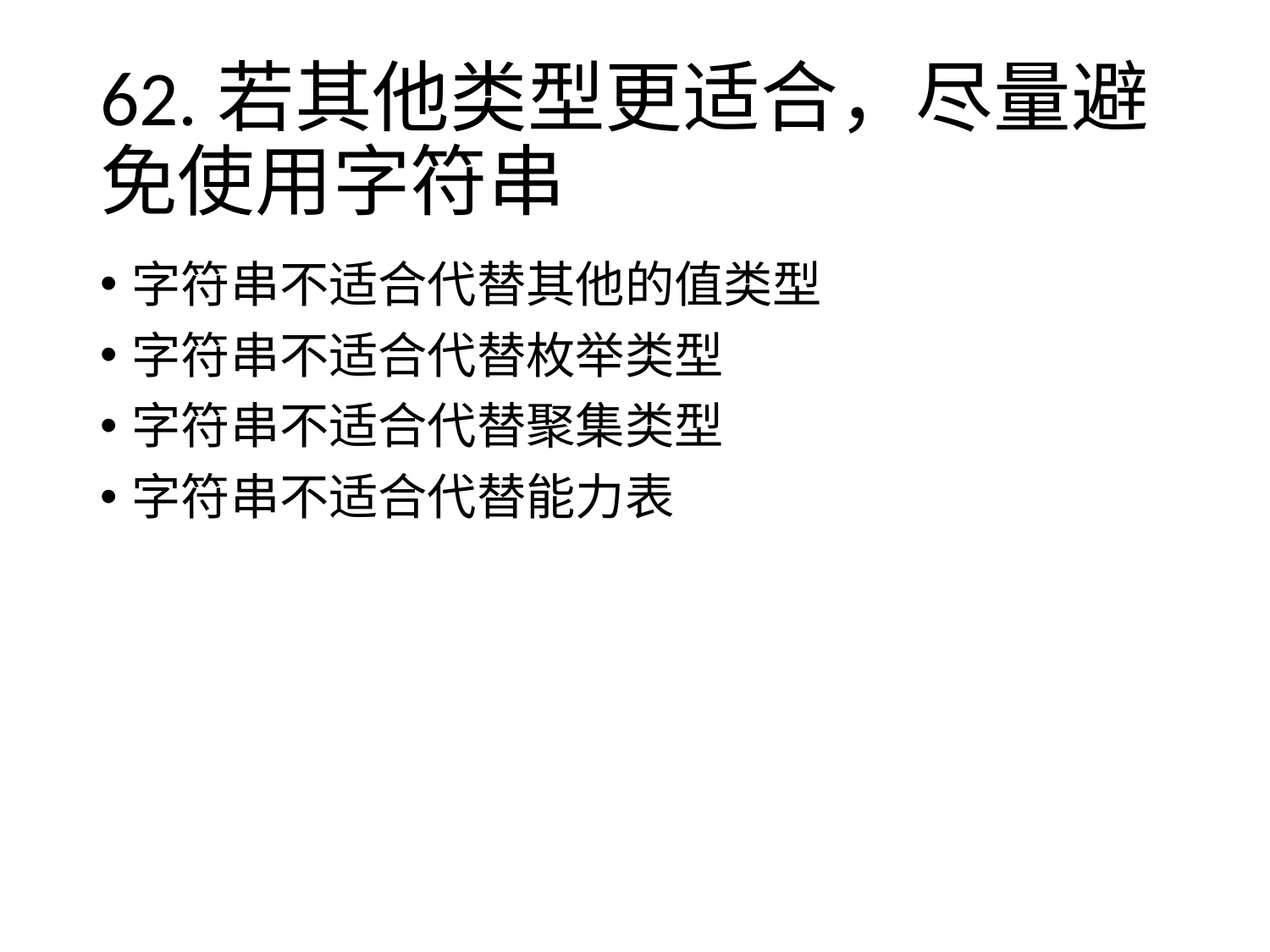

# 62.若其他类型更适合，尽量避免使用字符串
字符串不适合代替其他的值类型
字符串不适合代替枚举类型
字符串不适合代替聚集类型
字符串不适合代替能力表